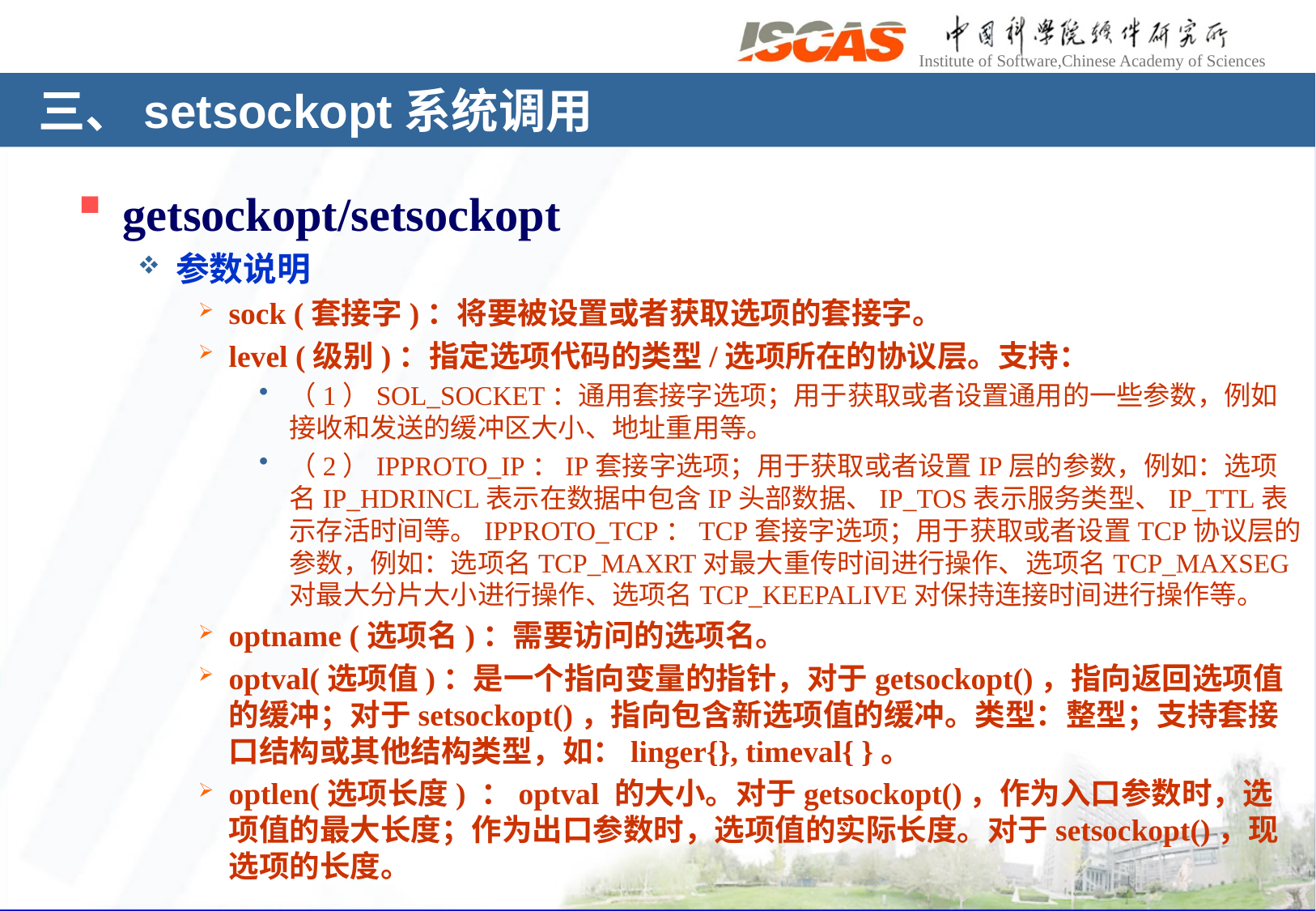

# 三、setsockopt系统调用
getsockopt/setsockopt
参数说明
sock (套接字)：将要被设置或者获取选项的套接字。
level (级别)：指定选项代码的类型/选项所在的协议层。支持：
（1）SOL_SOCKET：通用套接字选项；用于获取或者设置通用的一些参数，例如接收和发送的缓冲区大小、地址重用等。
（2）IPPROTO_IP：IP套接字选项；用于获取或者设置IP层的参数，例如：选项名IP_HDRINCL表示在数据中包含IP头部数据、IP_TOS表示服务类型、IP_TTL表示存活时间等。IPPROTO_TCP：TCP套接字选项；用于获取或者设置TCP协议层的参数，例如：选项名TCP_MAXRT对最大重传时间进行操作、选项名TCP_MAXSEG对最大分片大小进行操作、选项名TCP_KEEPALIVE对保持连接时间进行操作等。
optname (选项名)：需要访问的选项名。
optval(选项值)：是一个指向变量的指针，对于getsockopt()，指向返回选项值的缓冲；对于setsockopt()，指向包含新选项值的缓冲。类型：整型；支持套接口结构或其他结构类型，如：linger{}, timeval{ }。
optlen(选项长度) ：optval 的大小。对于getsockopt()，作为入口参数时，选项值的最大长度；作为出口参数时，选项值的实际长度。对于setsockopt()，现选项的长度。